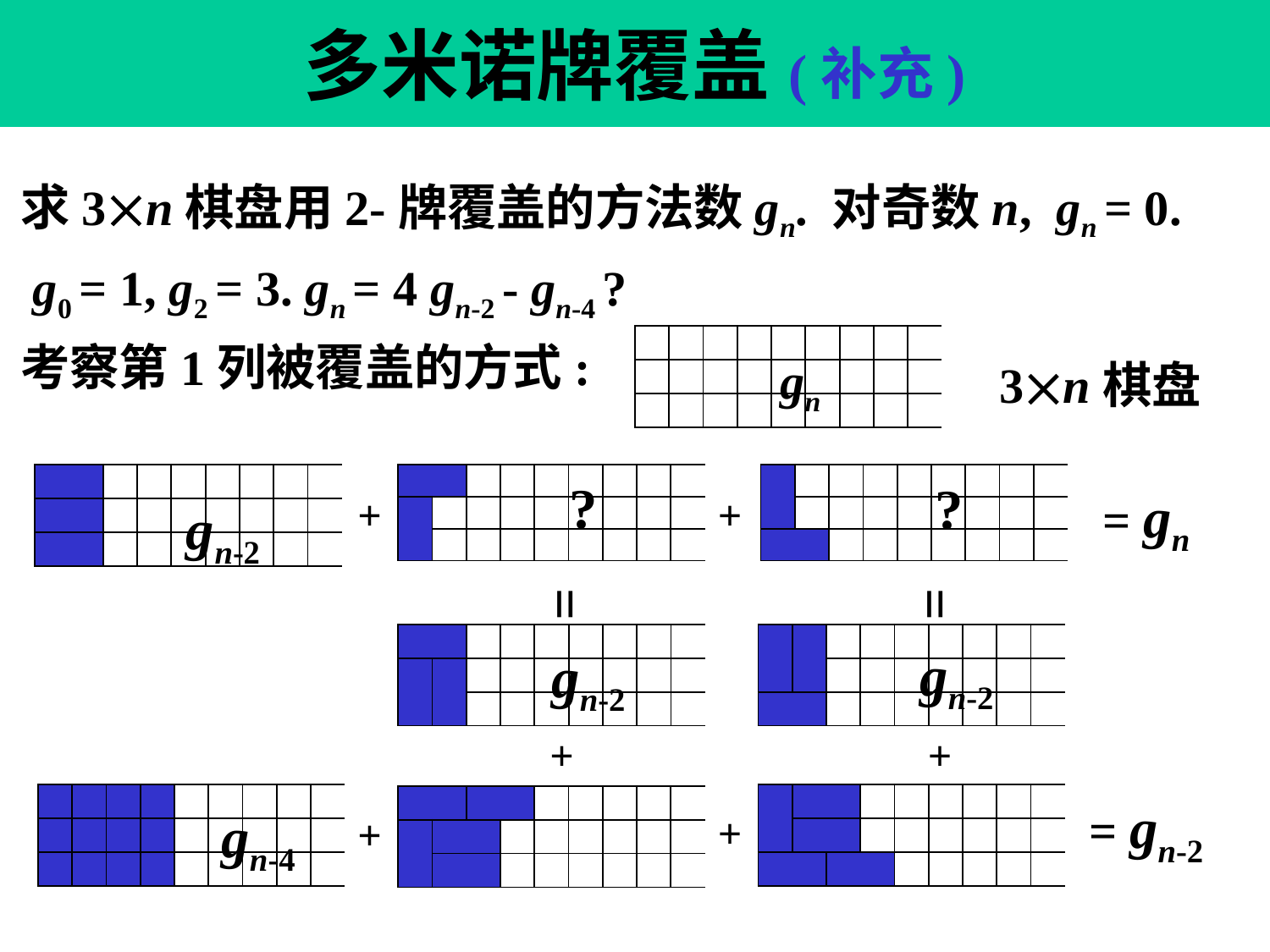

# 多米诺牌覆盖(补充)
求3×n棋盘用2-牌覆盖的方法数gn. 对奇数n,  gn = 0.
 g0 = 1, g2 = 3. gn = 4 gn-2 - gn-4 ?
考察第1列被覆盖的方式:
|  |  |  |  |  |  |  |  |  |
| --- | --- | --- | --- | --- | --- | --- | --- | --- |
|  |  |  |  |  |  |  |  |  |
|  |  |  |  |  |  |  |  |  |
gn
3×n棋盘
|  |  |  |  |  |  |  |  |
| --- | --- | --- | --- | --- | --- | --- | --- |
|  |  |  |  |  |  |  |  |
|  |  |  |  |  |  |  |  |
|  |  |  |  |  |  |  |  |  |
| --- | --- | --- | --- | --- | --- | --- | --- | --- |
|  |  |  |  |  |  |  |  |  |
|  |  |  |  |  |  |  |  |  |
|  |  |  |  |  |  |  |  |  |
| --- | --- | --- | --- | --- | --- | --- | --- | --- |
|  |  |  |  |  |  |  |  |  |
|  |  |  |  |  |  |  |  |  |
?
?
= gn
+
+
gn-2
=
=
|  |  |  |  |  |  |  |  |  |
| --- | --- | --- | --- | --- | --- | --- | --- | --- |
|  |  |  |  |  |  |  |  |  |
|  |  |  |  |  |  |  |  |  |
|  |  |  |  |  |  |  |  |  |
| --- | --- | --- | --- | --- | --- | --- | --- | --- |
|  |  |  |  |  |  |  |  |  |
|  |  |  |  |  |  |  |  |  |
gn-2
gn-2
+
+
|  |  |  |  |  |  |  |  |  |
| --- | --- | --- | --- | --- | --- | --- | --- | --- |
|  |  |  |  |  |  |  |  |  |
|  |  |  |  |  |  |  |  |  |
|  |  |  |  |  |  |  |  |  |
| --- | --- | --- | --- | --- | --- | --- | --- | --- |
|  |  |  |  |  |  |  |  |  |
|  |  |  |  |  |  |  |  |  |
|  |  |  |  |  |  |  |  |  |
| --- | --- | --- | --- | --- | --- | --- | --- | --- |
|  |  |  |  |  |  |  |  |  |
|  |  |  |  |  |  |  |  |  |
= gn-2
gn-4
+
+